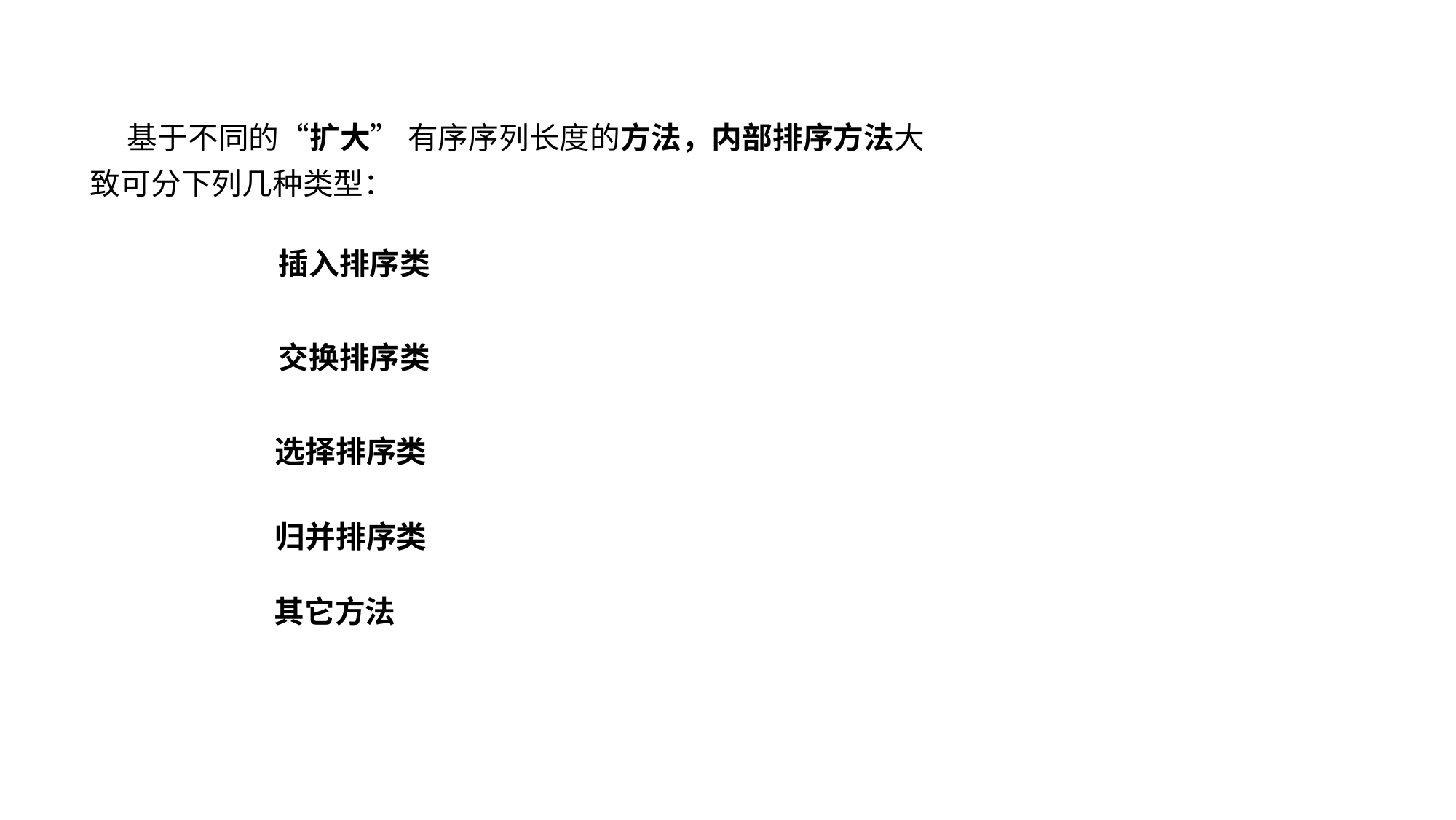

基于不同的“扩大” 有序序列长度的方法，内部排序方法大致可分下列几种类型：
插入排序类
交换排序类
选择排序类
归并排序类
其它方法